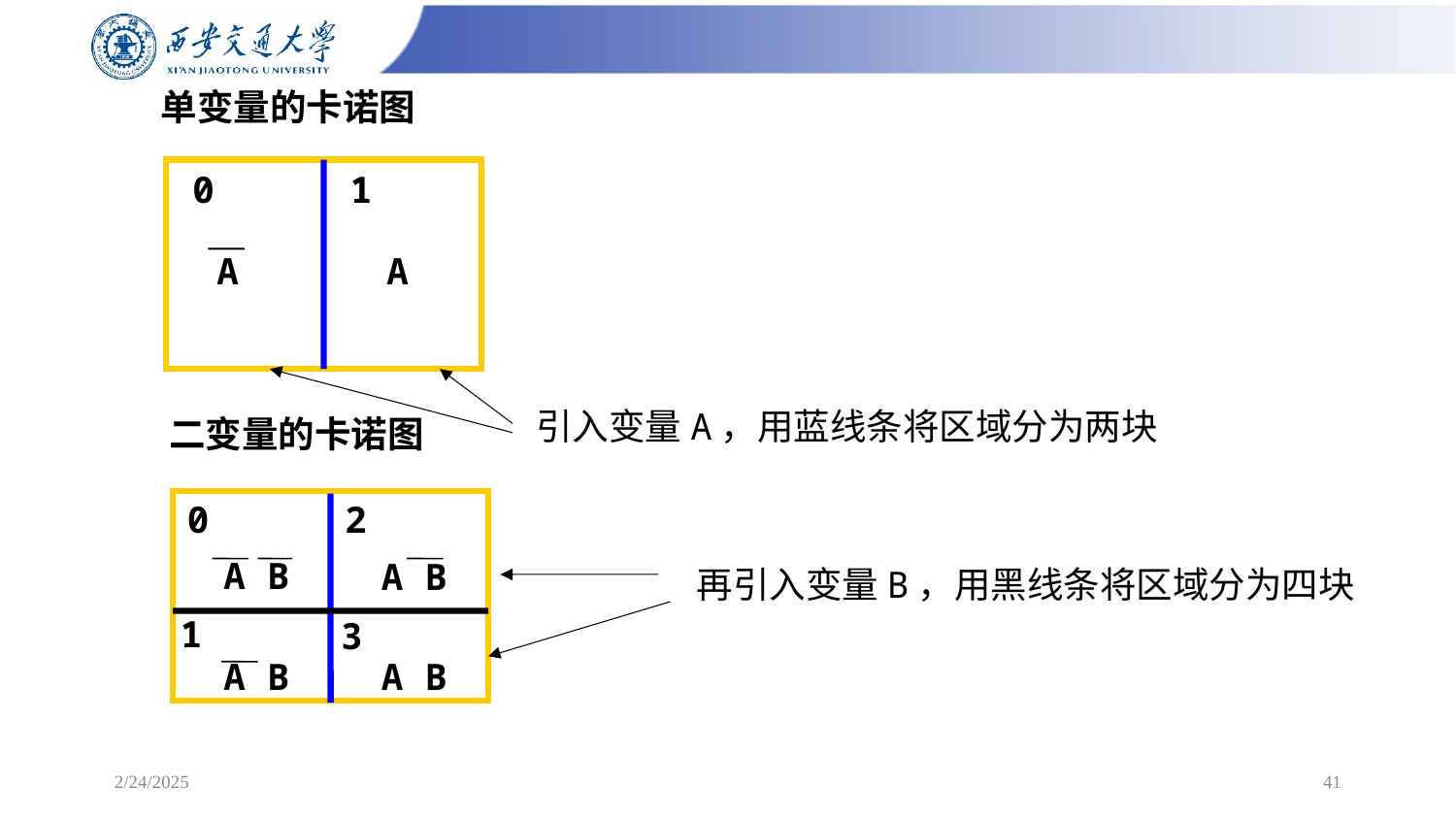

# 单变量的卡诺图

0

1
A

A

引入变量A，用蓝线条将区域分为两块
二变量的卡诺图
0
2

A B
A B
再引入变量B，用黑线条将区域分为四块

1
3

A B
A B

2/24/2025
41